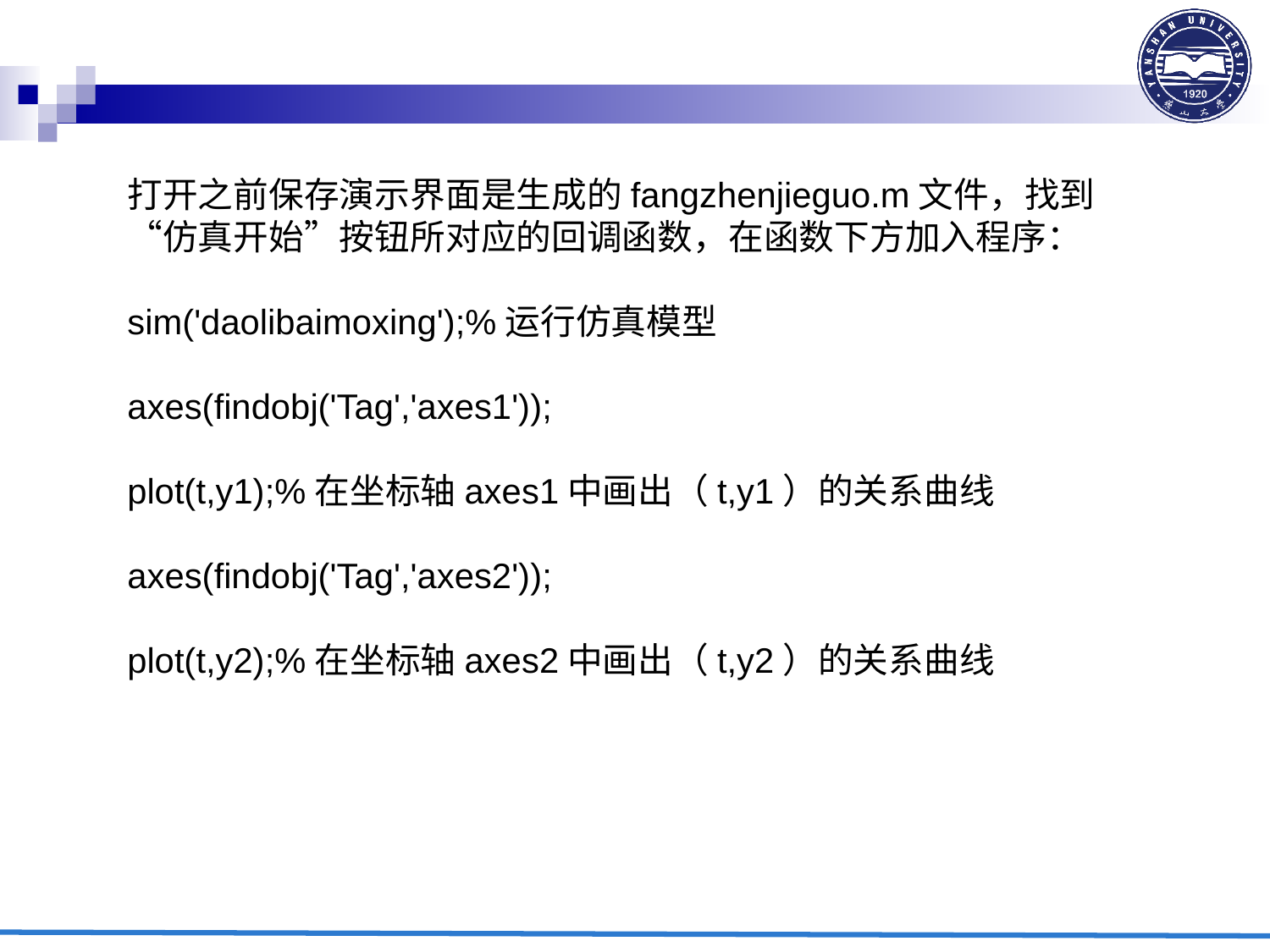

打开之前保存演示界面是生成的fangzhenjieguo.m文件，找到“仿真开始”按钮所对应的回调函数，在函数下方加入程序：

sim('daolibaimoxing');%运行仿真模型

axes(findobj('Tag','axes1'));

plot(t,y1);%在坐标轴axes1中画出（t,y1）的关系曲线

axes(findobj('Tag','axes2'));

plot(t,y2);%在坐标轴axes2中画出（t,y2）的关系曲线